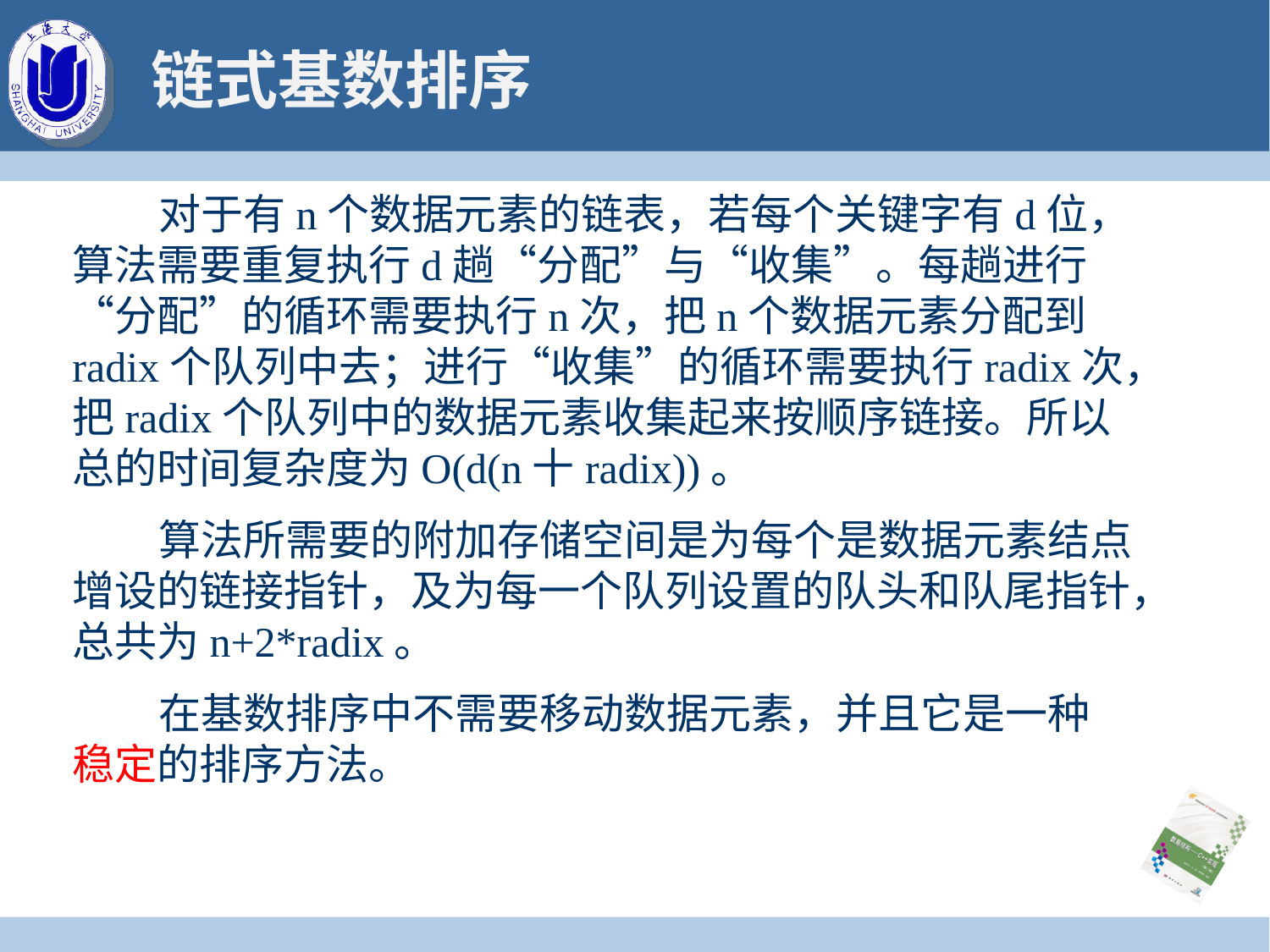

# 链式基数排序
        对于有n个数据元素的链表，若每个关键字有d位，算法需要重复执行d趟“分配”与“收集”。每趟进行“分配”的循环需要执行n次，把n个数据元素分配到radix个队列中去；进行“收集”的循环需要执行radix次，把radix个队列中的数据元素收集起来按顺序链接。所以总的时间复杂度为O(d(n十radix))。
        算法所需要的附加存储空间是为每个是数据元素结点增设的链接指针，及为每一个队列设置的队头和队尾指针，总共为n+2*radix。
        在基数排序中不需要移动数据元素，并且它是一种稳定的排序方法。